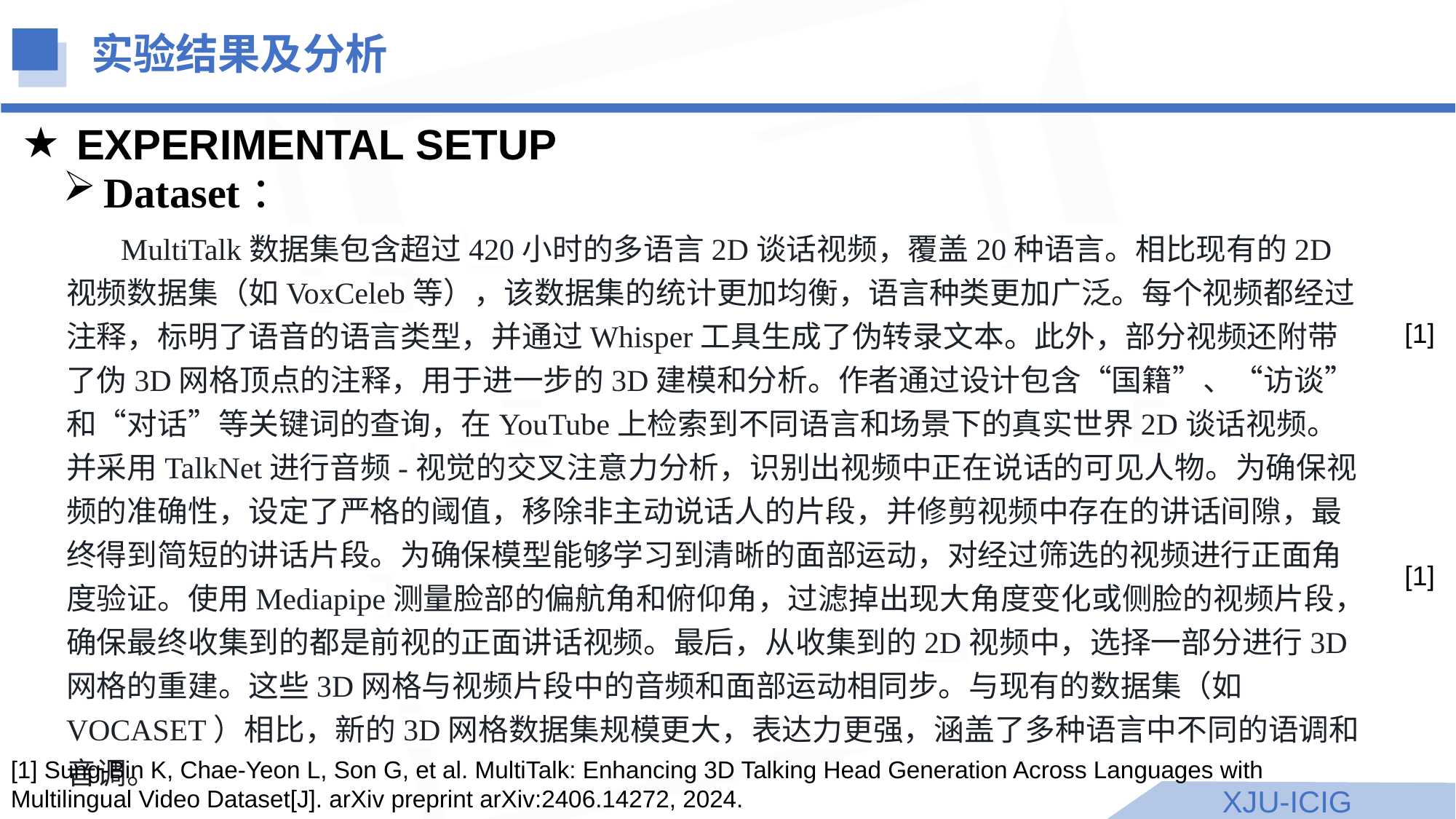

实验结果及分析

EXPERIMENTAL SETUP
Dataset：
MultiTalk数据集包含超过420小时的多语言2D谈话视频，覆盖20种语言。相比现有的2D视频数据集（如VoxCeleb等），该数据集的统计更加均衡，语言种类更加广泛。每个视频都经过注释，标明了语音的语言类型，并通过Whisper工具生成了伪转录文本。此外，部分视频还附带了伪3D网格顶点的注释，用于进一步的3D建模和分析。作者通过设计包含“国籍”、“访谈”和“对话”等关键词的查询，在YouTube上检索到不同语言和场景下的真实世界2D谈话视频。并采用TalkNet进行音频-视觉的交叉注意力分析，识别出视频中正在说话的可见人物。为确保视频的准确性，设定了严格的阈值，移除非主动说话人的片段，并修剪视频中存在的讲话间隙，最终得到简短的讲话片段。为确保模型能够学习到清晰的面部运动，对经过筛选的视频进行正面角度验证。使用Mediapipe测量脸部的偏航角和俯仰角，过滤掉出现大角度变化或侧脸的视频片段，确保最终收集到的都是前视的正面讲话视频。最后，从收集到的2D视频中，选择一部分进行3D网格的重建。这些3D网格与视频片段中的音频和面部运动相同步。与现有的数据集（如VOCASET）相比，新的3D网格数据集规模更大，表达力更强，涵盖了多种语言中不同的语调和音调。
[1]
[1]
[1] Sung-Bin K, Chae-Yeon L, Son G, et al. MultiTalk: Enhancing 3D Talking Head Generation Across Languages with Multilingual Video Dataset[J]. arXiv preprint arXiv:2406.14272, 2024.
XJU-ICIG